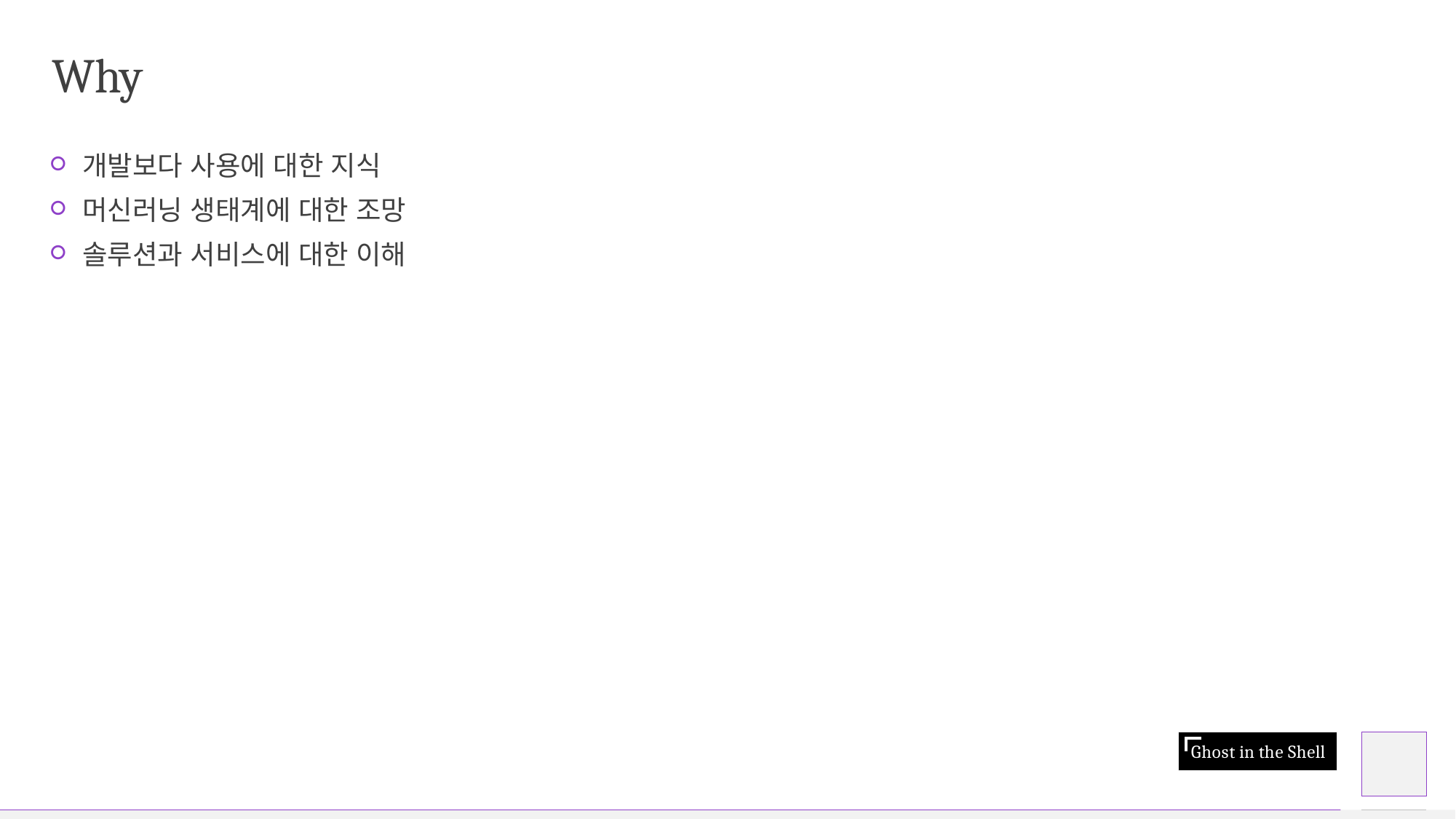

# Why
개발보다 사용에 대한 지식
머신러닝 생태계에 대한 조망
솔루션과 서비스에 대한 이해